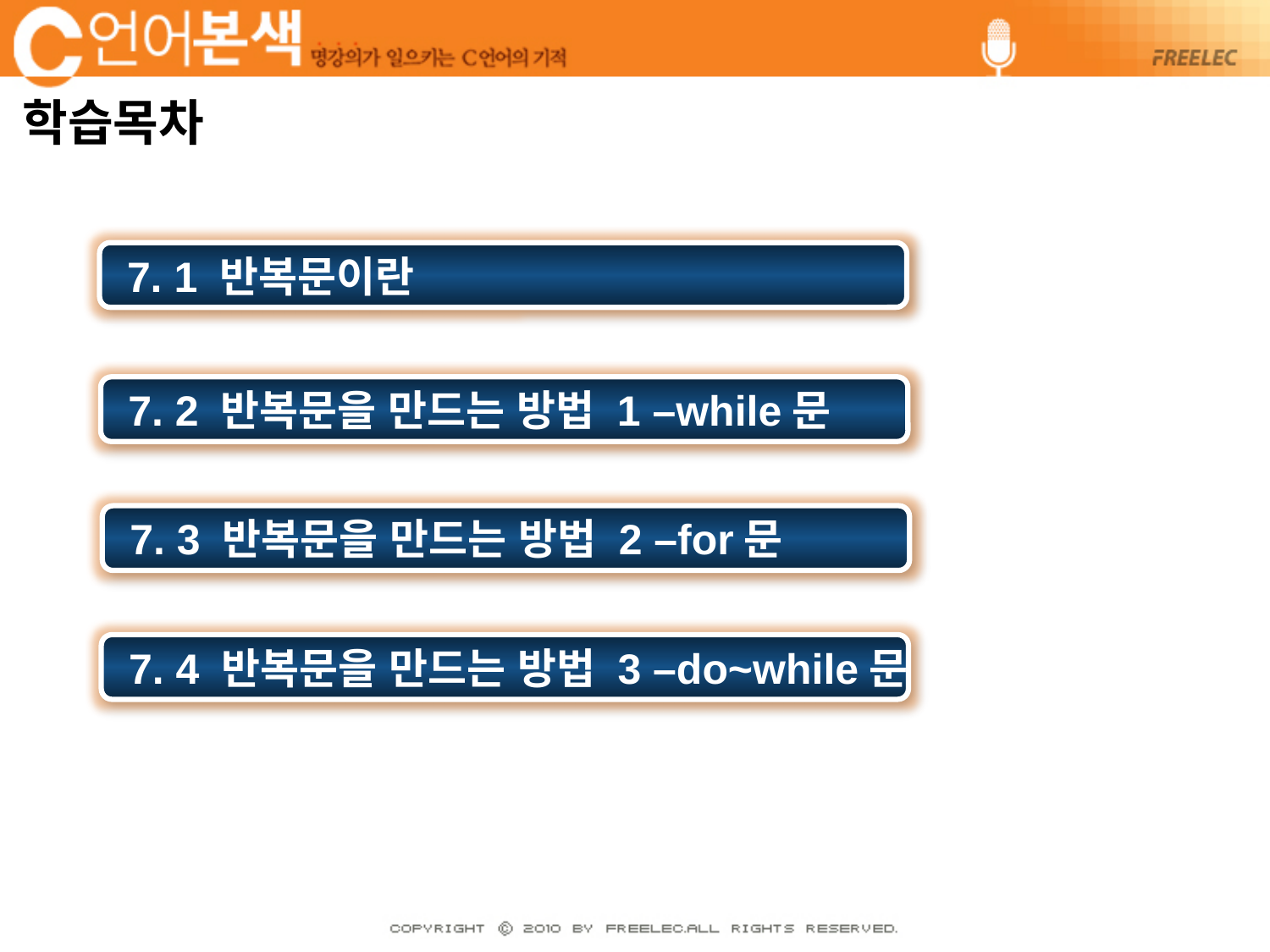

# 학습목차
 7. 1 반복문이란
 7. 2 반복문을 만드는 방법 1 –while문
 7. 3 반복문을 만드는 방법 2 –for문
 7. 4 반복문을 만드는 방법 3 –do~while문